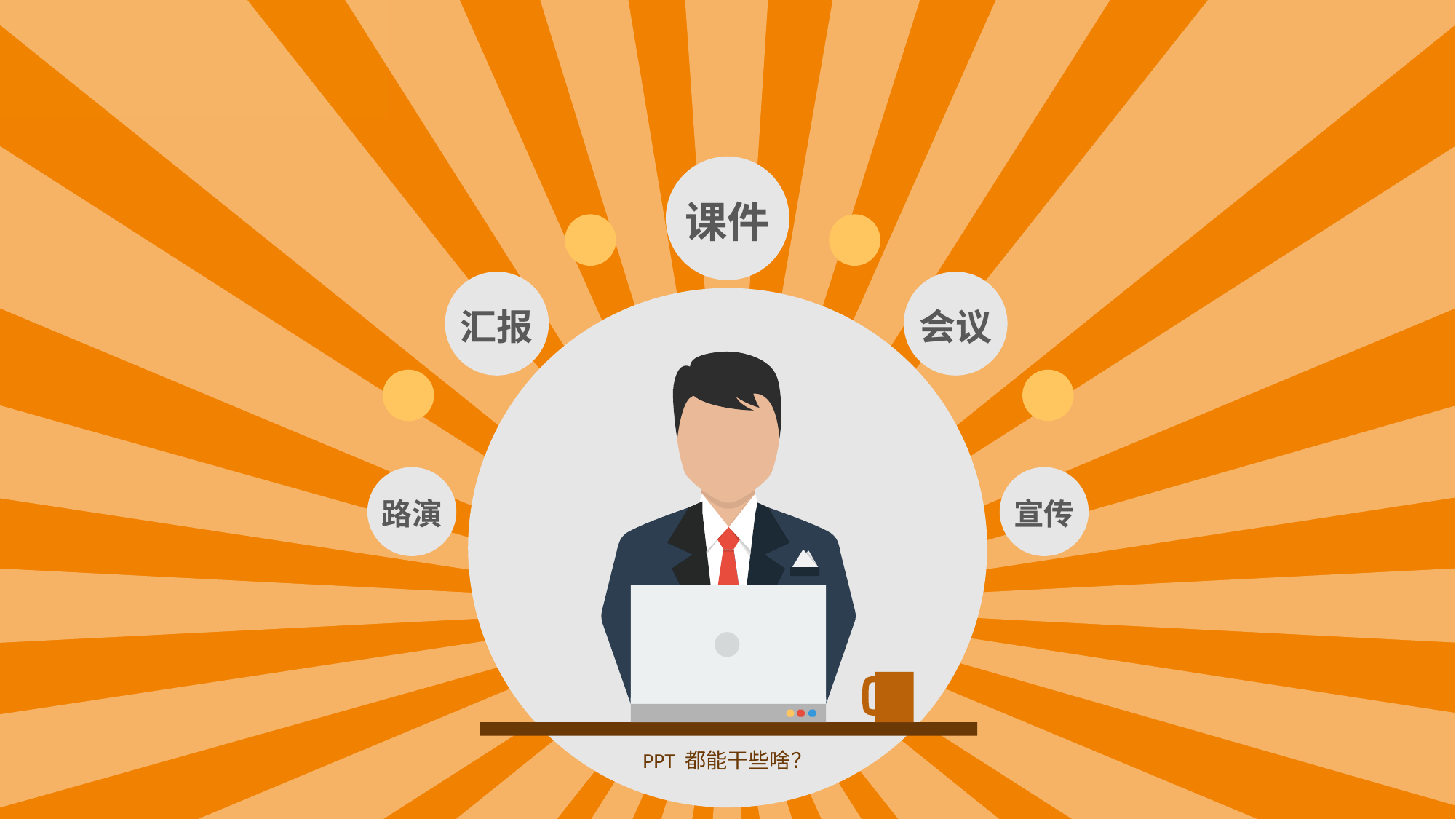

课件

汇报
会议

路演
宣传
PPT 都能干些啥？